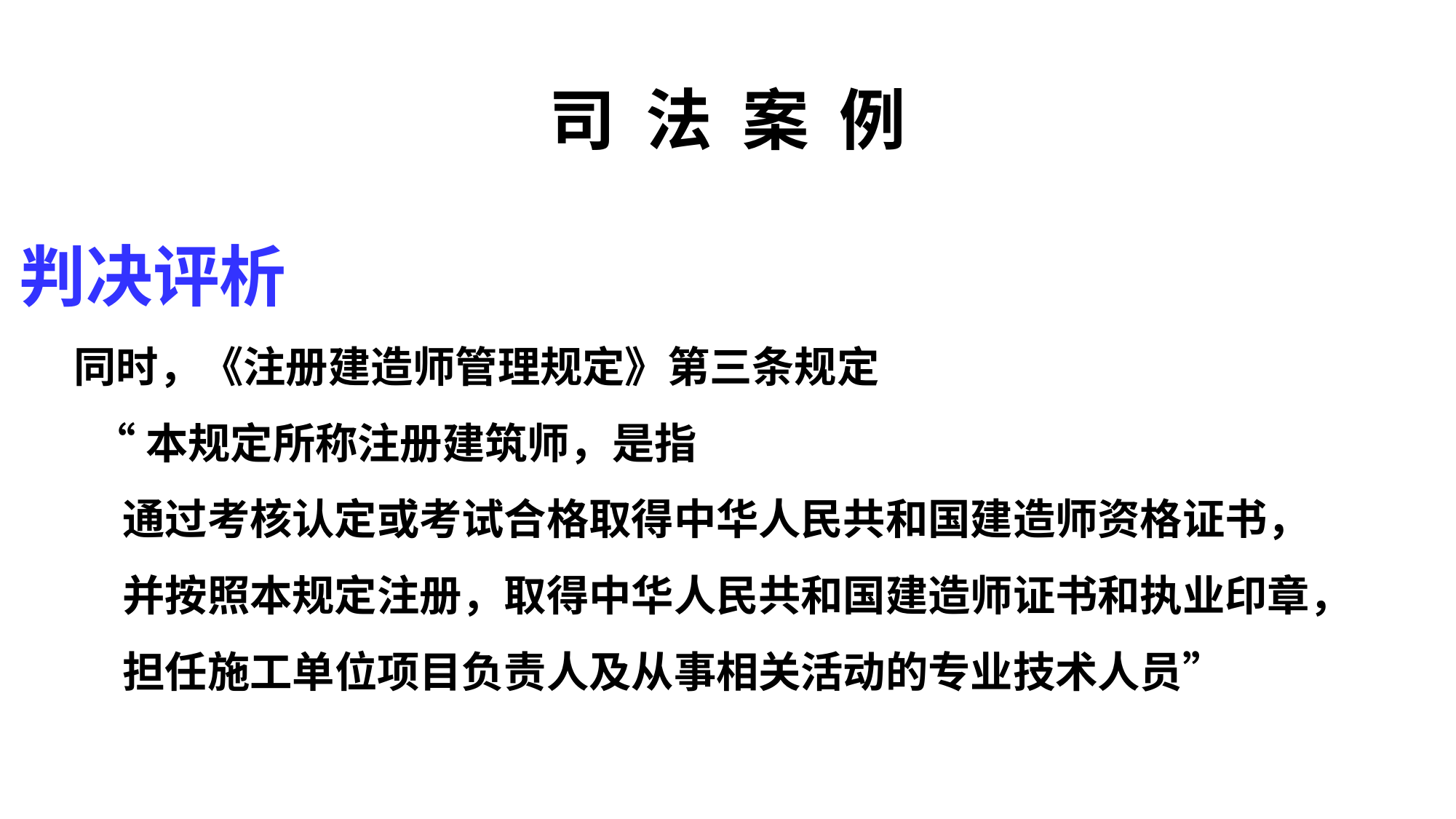

# 司  法  案  例
判决评析
同时，《注册建造师管理规定》第三条规定
  “本规定所称注册建筑师，是指
    通过考核认定或考试合格取得中华人民共和国建造师资格证书，
    并按照本规定注册，取得中华人民共和国建造师证书和执业印章，
    担任施工单位项目负责人及从事相关活动的专业技术人员”